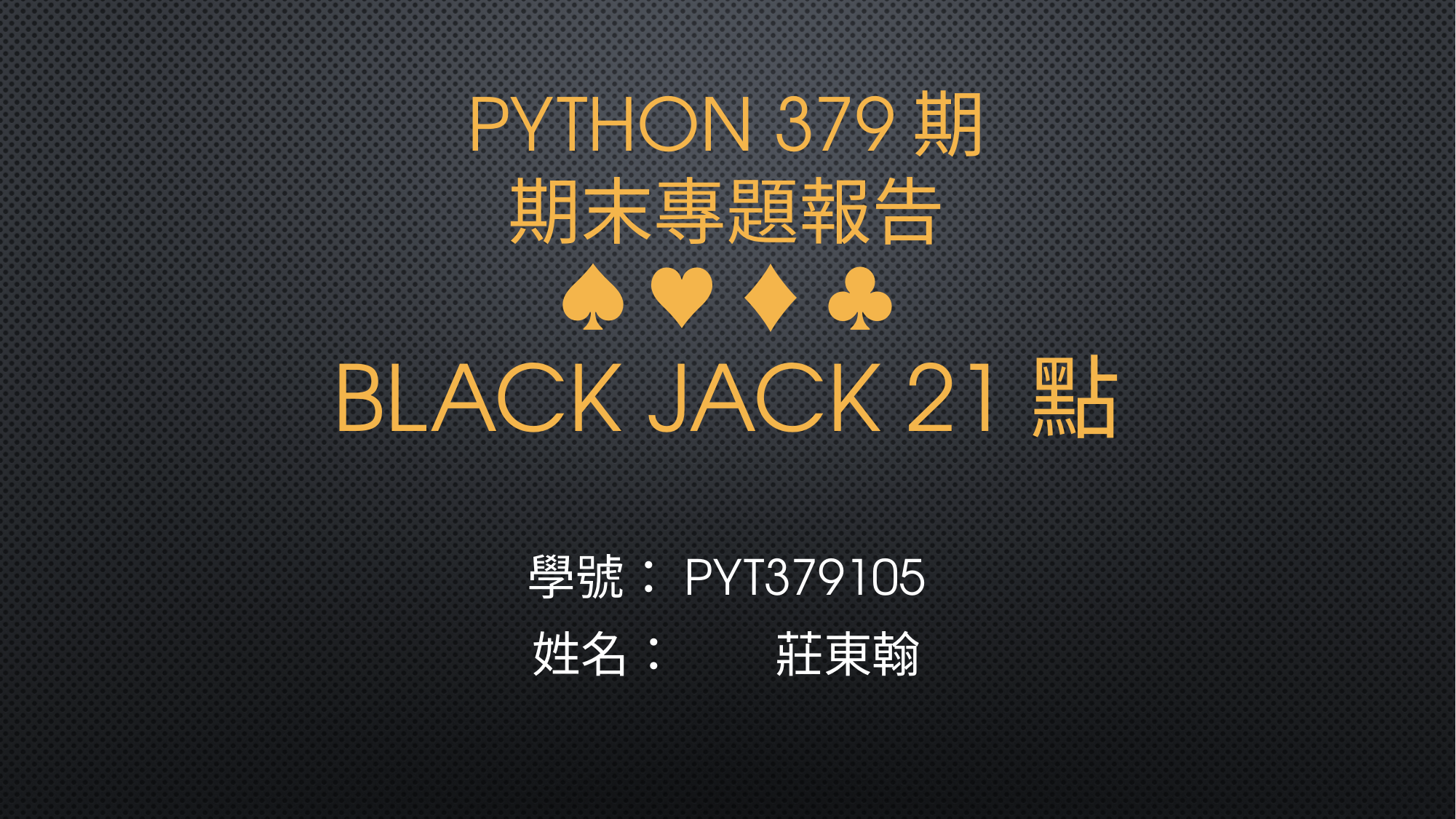

# Python 379期 期末專題報告 ♠ ♥ ♦ ♣ Black Jack 21點

學號：PYT379105
姓名：　　莊東翰